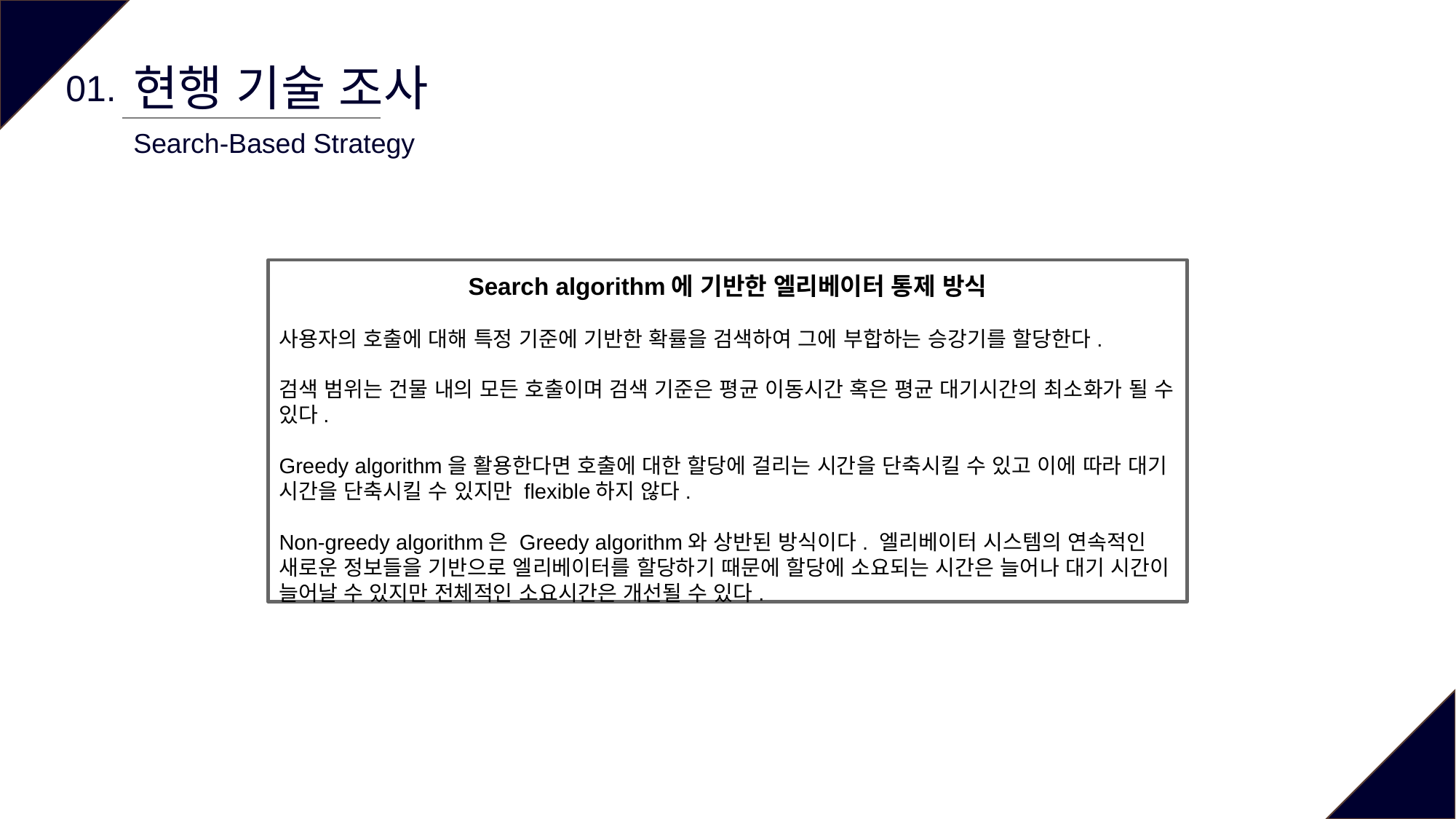

현행 기술 조사
01.
Search-Based Strategy
Search algorithm에 기반한 엘리베이터 통제 방식

사용자의 호출에 대해 특정 기준에 기반한 확률을 검색하여 그에 부합하는 승강기를 할당한다.

검색 범위는 건물 내의 모든 호출이며 검색 기준은 평균 이동시간 혹은 평균 대기시간의 최소화가 될 수 있다.

Greedy algorithm을 활용한다면 호출에 대한 할당에 걸리는 시간을 단축시킬 수 있고 이에 따라 대기 시간을 단축시킬 수 있지만 flexible하지 않다.

Non-greedy algorithm은 Greedy algorithm와 상반된 방식이다. 엘리베이터 시스템의 연속적인 새로운 정보들을 기반으로 엘리베이터를 할당하기 때문에 할당에 소요되는 시간은 늘어나 대기 시간이 늘어날 수 있지만 전체적인 소요시간은 개선될 수 있다.